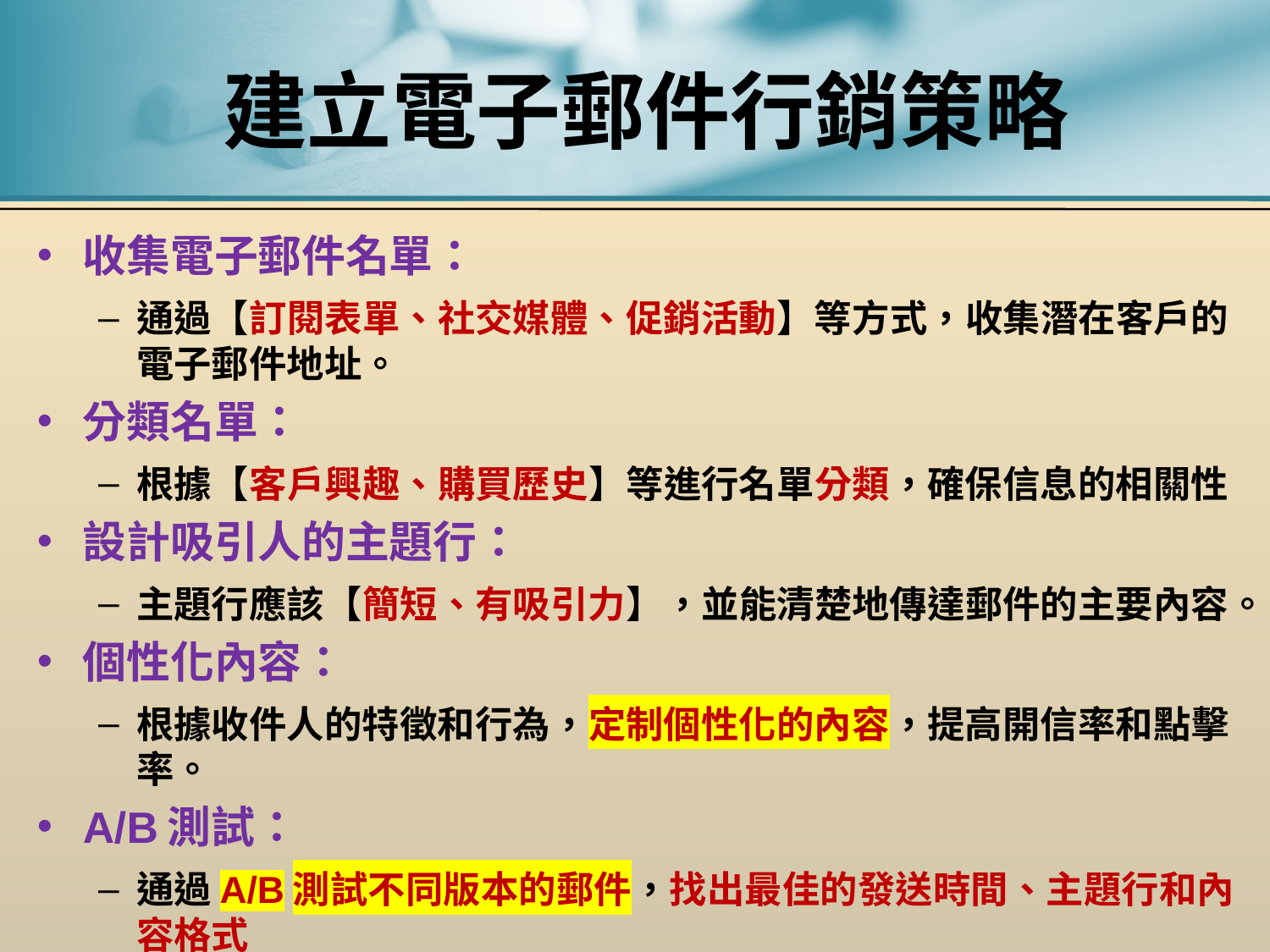

# 建立電子郵件行銷策略
收集電子郵件名單：
通過【訂閱表單、社交媒體、促銷活動】等方式，收集潛在客戶的電子郵件地址。
分類名單：
根據【客戶興趣、購買歷史】等進行名單分類，確保信息的相關性
設計吸引人的主題行：
主題行應該【簡短、有吸引力】，並能清楚地傳達郵件的主要內容。
個性化內容：
根據收件人的特徵和行為，定制個性化的內容，提高開信率和點擊率。
A/B測試：
通過A/B測試不同版本的郵件，找出最佳的發送時間、主題行和內容格式